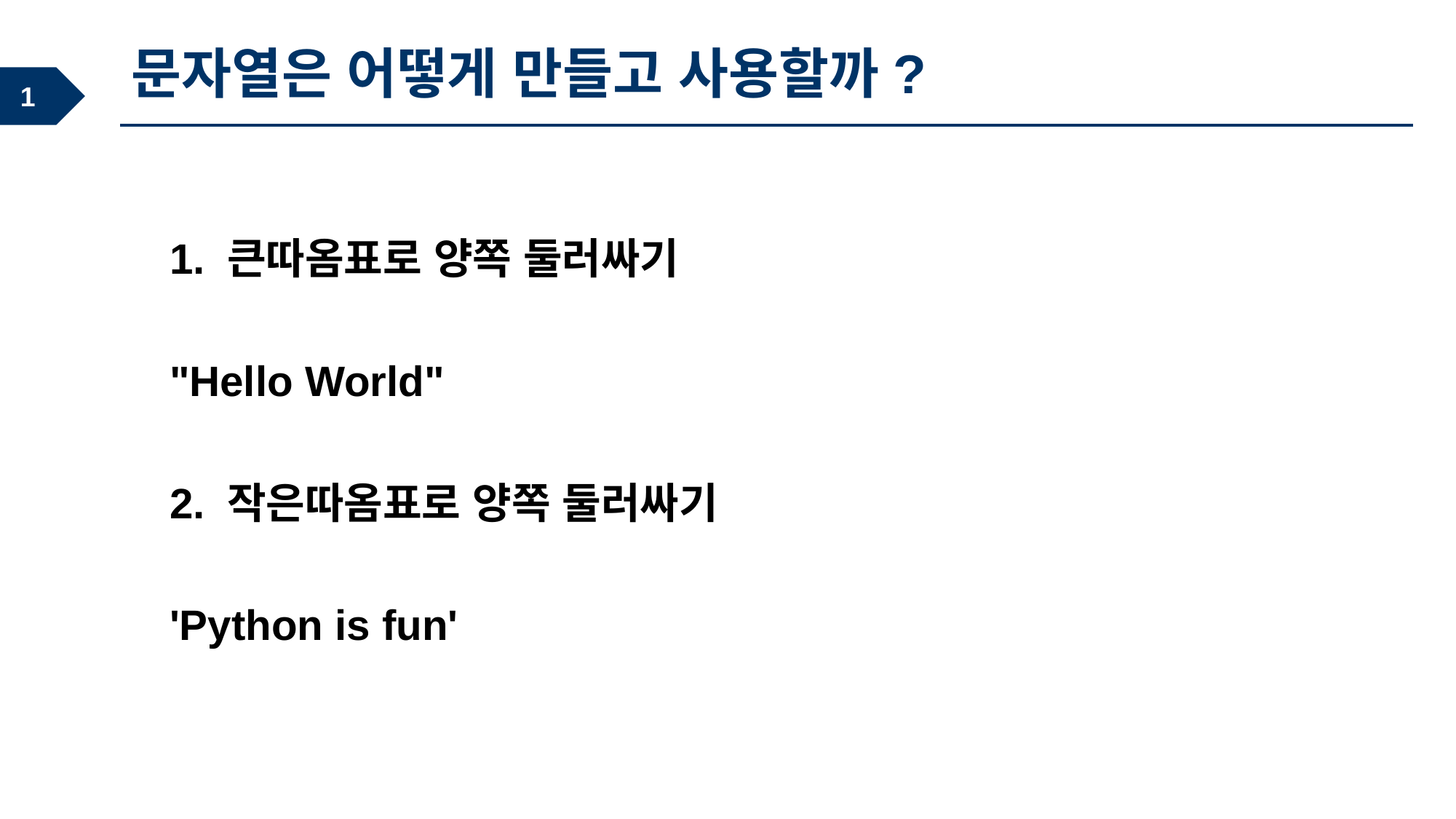

문자열은 어떻게 만들고 사용할까?
1. 큰따옴표로 양쪽 둘러싸기

"Hello World"

2. 작은따옴표로 양쪽 둘러싸기

'Python is fun'